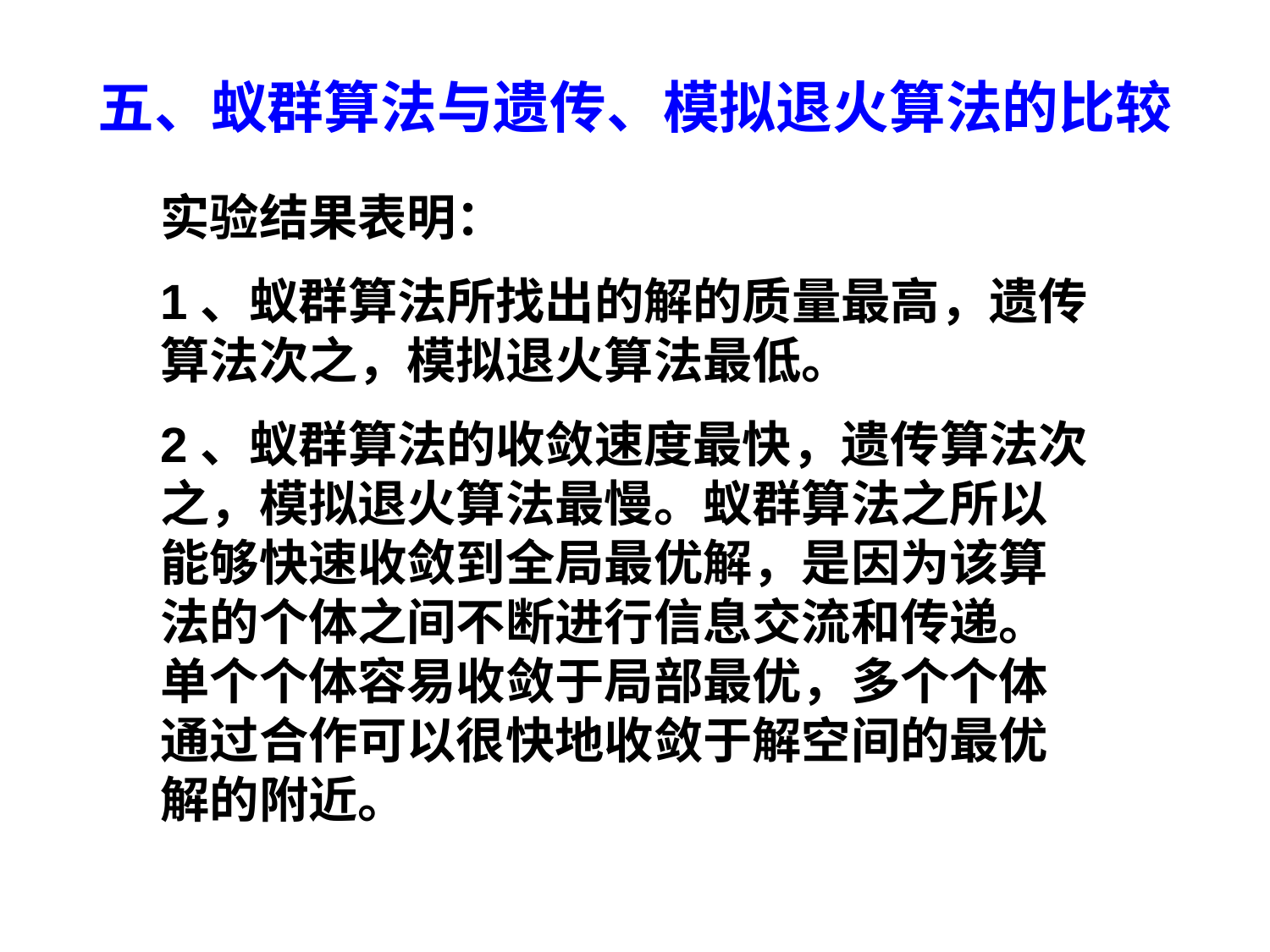

五、蚁群算法与遗传、模拟退火算法的比较
实验结果表明：
1、蚁群算法所找出的解的质量最高，遗传算法次之，模拟退火算法最低。
2、蚁群算法的收敛速度最快，遗传算法次之，模拟退火算法最慢。蚁群算法之所以能够快速收敛到全局最优解，是因为该算法的个体之间不断进行信息交流和传递。单个个体容易收敛于局部最优，多个个体通过合作可以很快地收敛于解空间的最优解的附近。